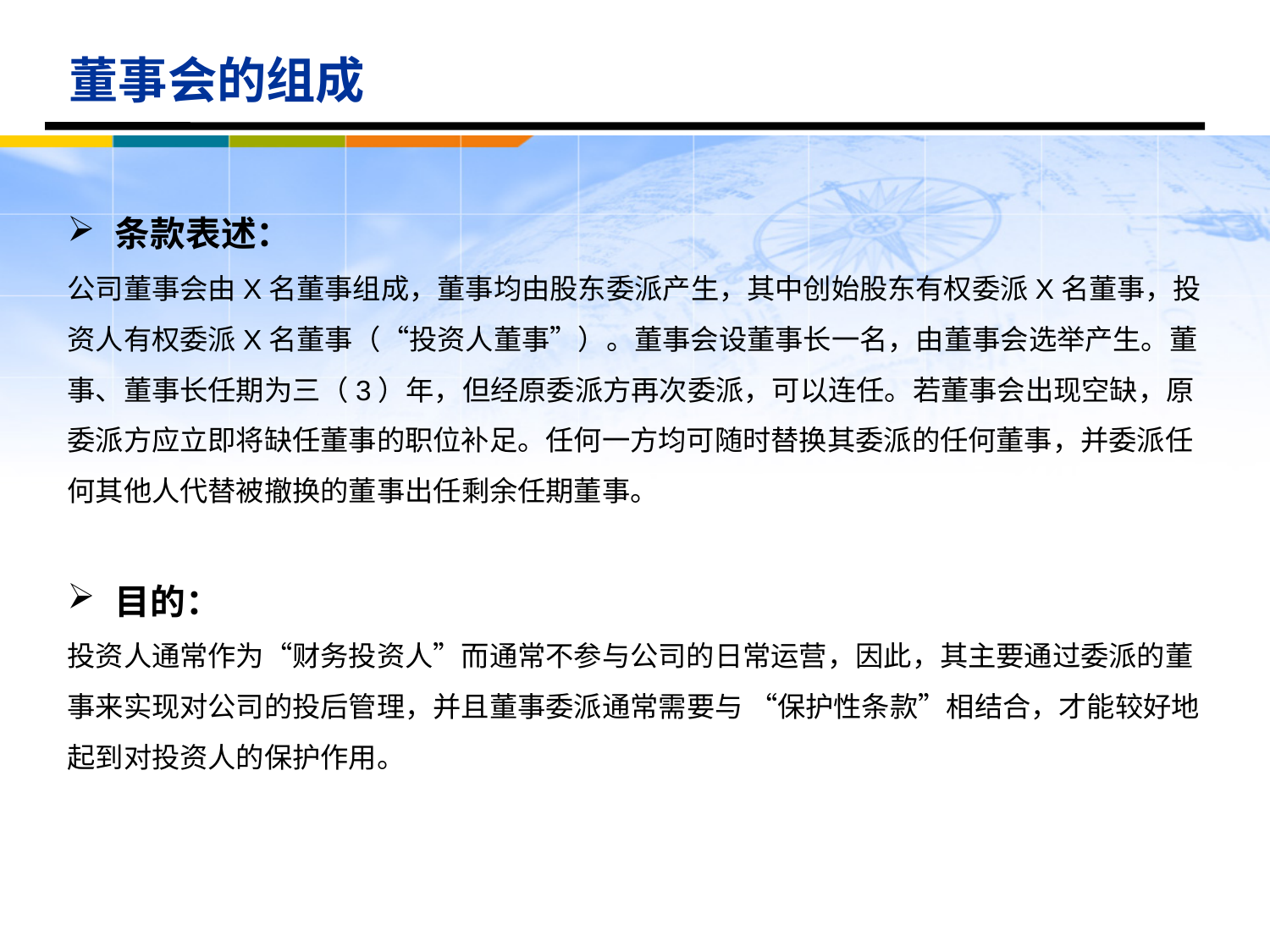

董事会的组成

条款表述：
公司董事会由X名董事组成，董事均由股东委派产生，其中创始股东有权委派X名董事，投资人有权委派X名董事（“投资人董事”）。董事会设董事长一名，由董事会选举产生。董事、董事长任期为三（3）年，但经原委派方再次委派，可以连任。若董事会出现空缺，原委派方应立即将缺任董事的职位补足。任何一方均可随时替换其委派的任何董事，并委派任何其他人代替被撤换的董事出任剩余任期董事。

目的：
投资人通常作为“财务投资人”而通常不参与公司的日常运营，因此，其主要通过委派的董事来实现对公司的投后管理，并且董事委派通常需要与 “保护性条款”相结合，才能较好地起到对投资人的保护作用。